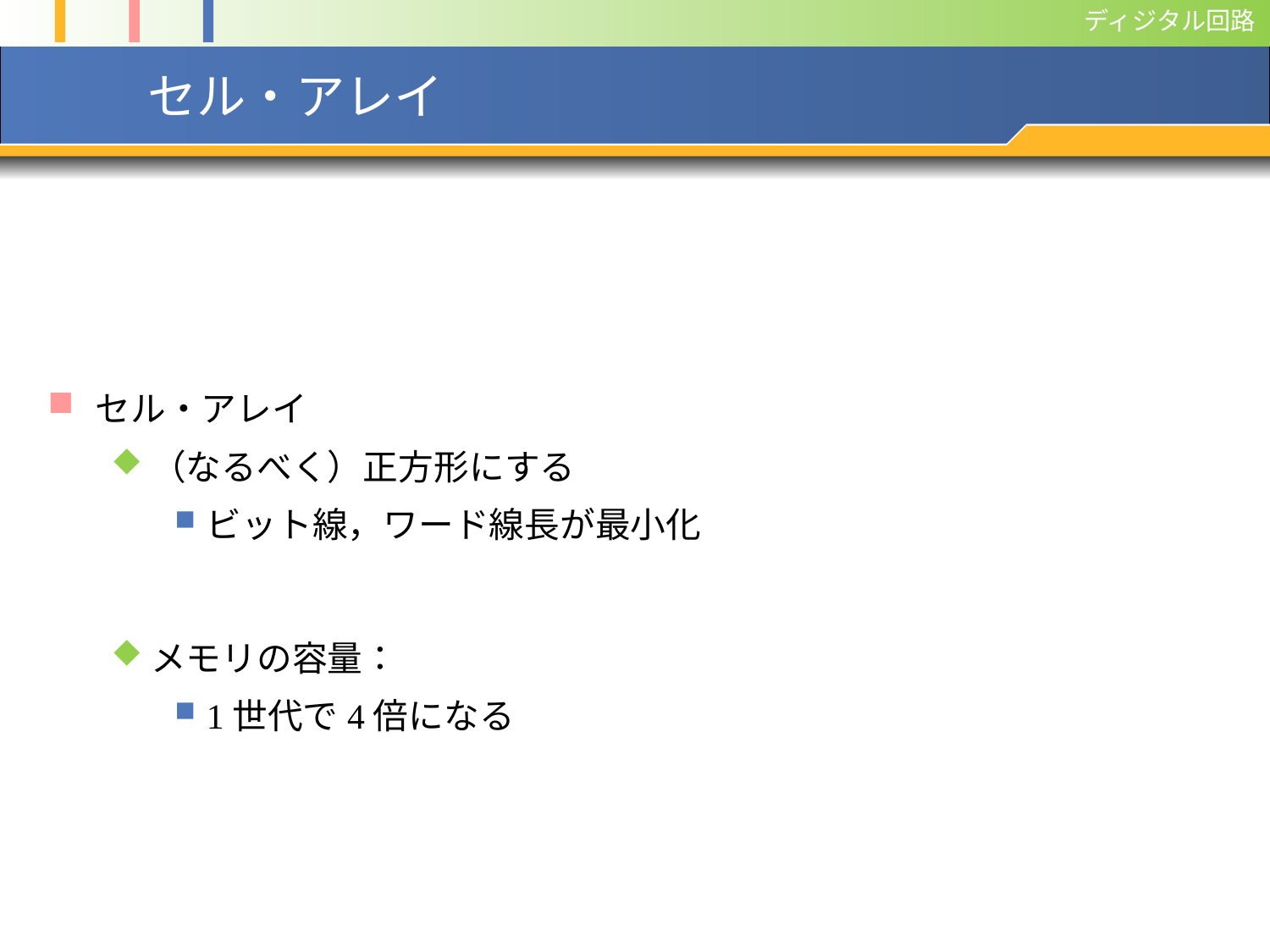

# セル・アレイ
セル・アレイ
（なるべく）正方形にする
ビット線，ワード線長が最小化

メモリの容量：
1世代で4倍になる